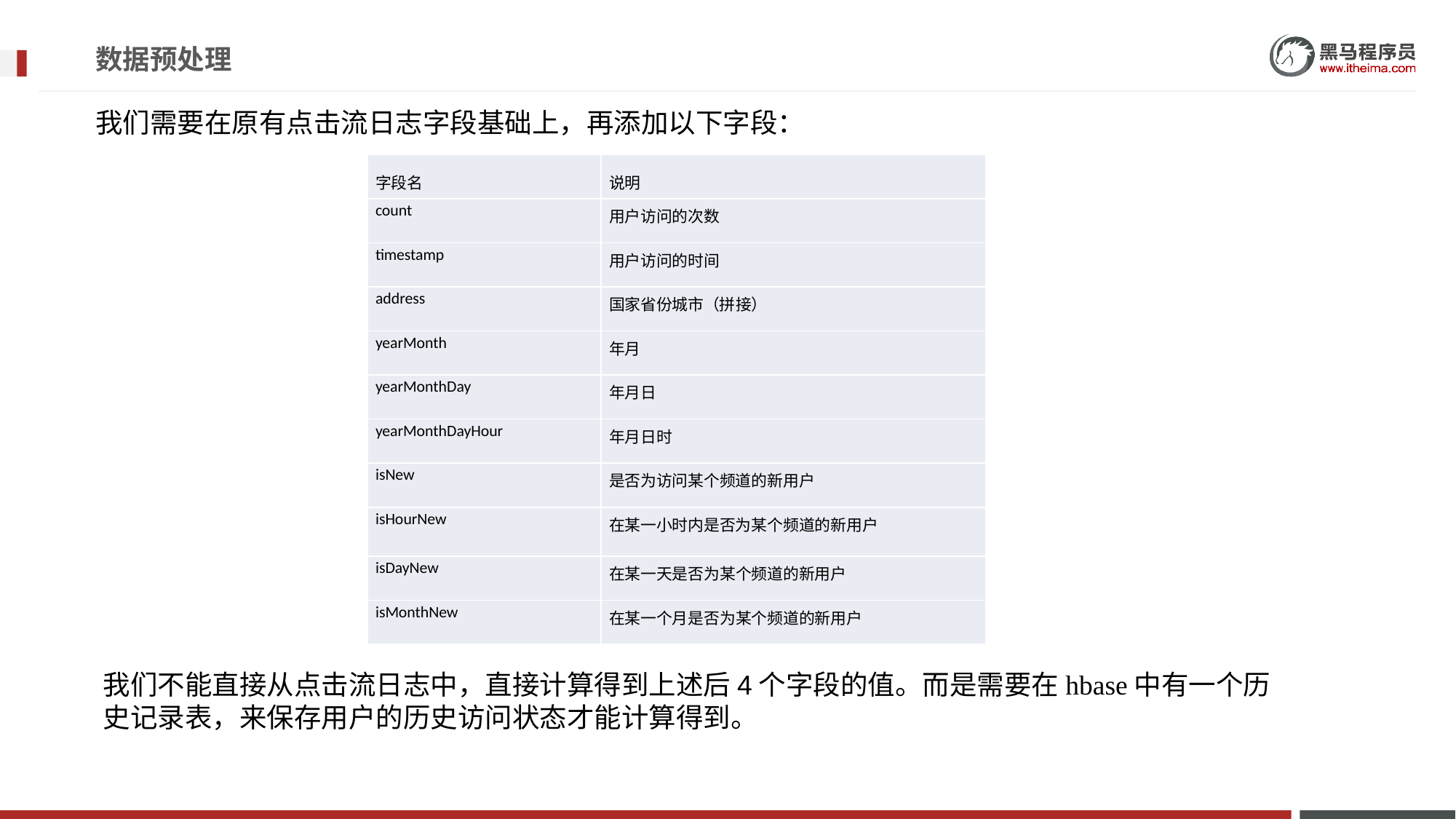

# 数据预处理
我们需要在原有点击流日志字段基础上，再添加以下字段：
| 字段名 | 说明 |
| --- | --- |
| count | 用户访问的次数 |
| timestamp | 用户访问的时间 |
| address | 国家省份城市（拼接） |
| yearMonth | 年月 |
| yearMonthDay | 年月日 |
| yearMonthDayHour | 年月日时 |
| isNew | 是否为访问某个频道的新用户 |
| isHourNew | 在某一小时内是否为某个频道的新用户 |
| isDayNew | 在某一天是否为某个频道的新用户 |
| isMonthNew | 在某一个月是否为某个频道的新用户 |
我们不能直接从点击流日志中，直接计算得到上述后4个字段的值。而是需要在hbase中有一个历史记录表，来保存用户的历史访问状态才能计算得到。